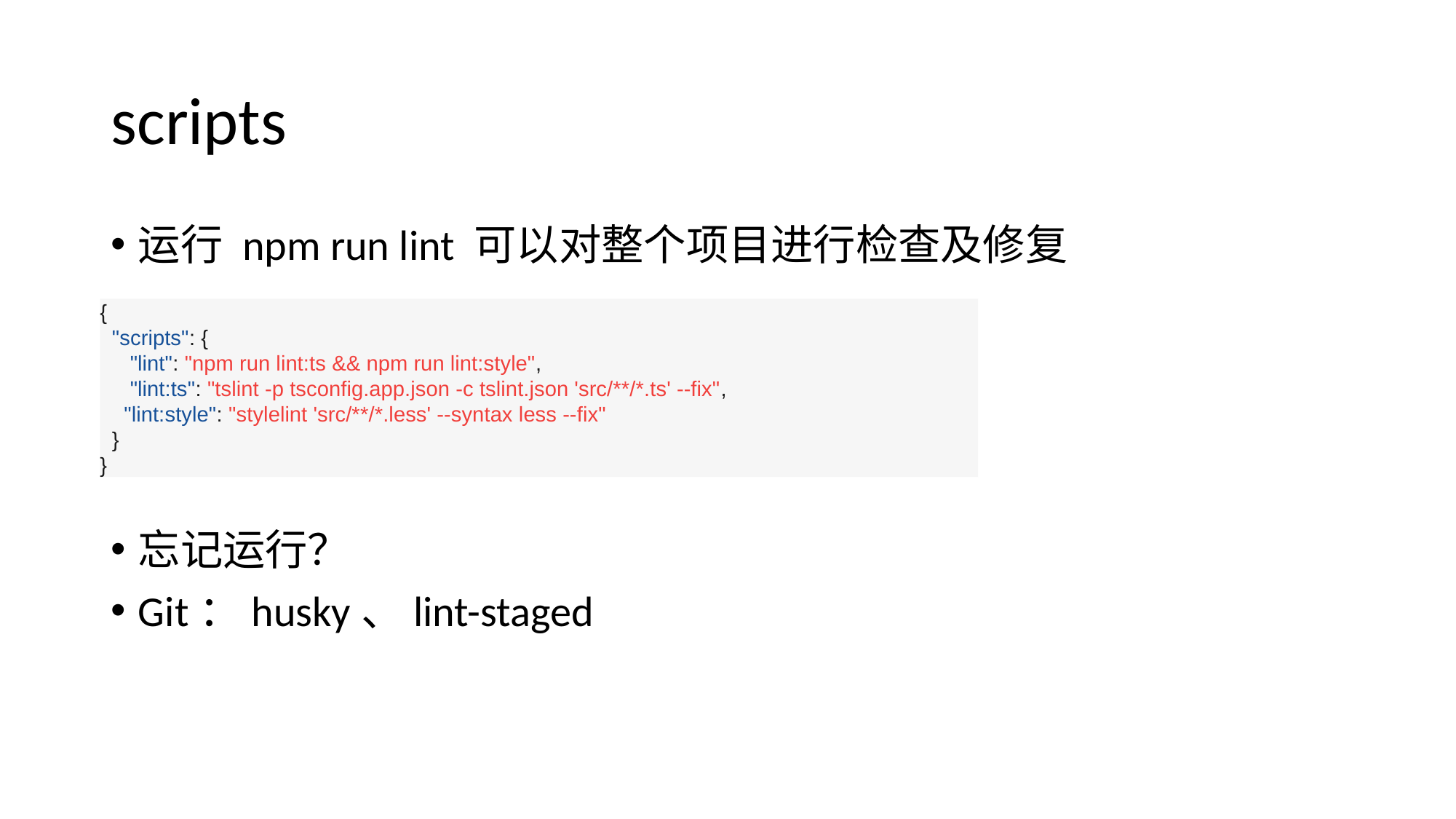

# scripts
运行 npm run lint 可以对整个项目进行检查及修复

忘记运行？
Git：husky、lint-staged
{
  "scripts": {
     "lint": "npm run lint:ts && npm run lint:style",
     "lint:ts": "tslint -p tsconfig.app.json -c tslint.json 'src/**/*.ts' --fix",
    "lint:style": "stylelint 'src/**/*.less' --syntax less --fix"
  }
}